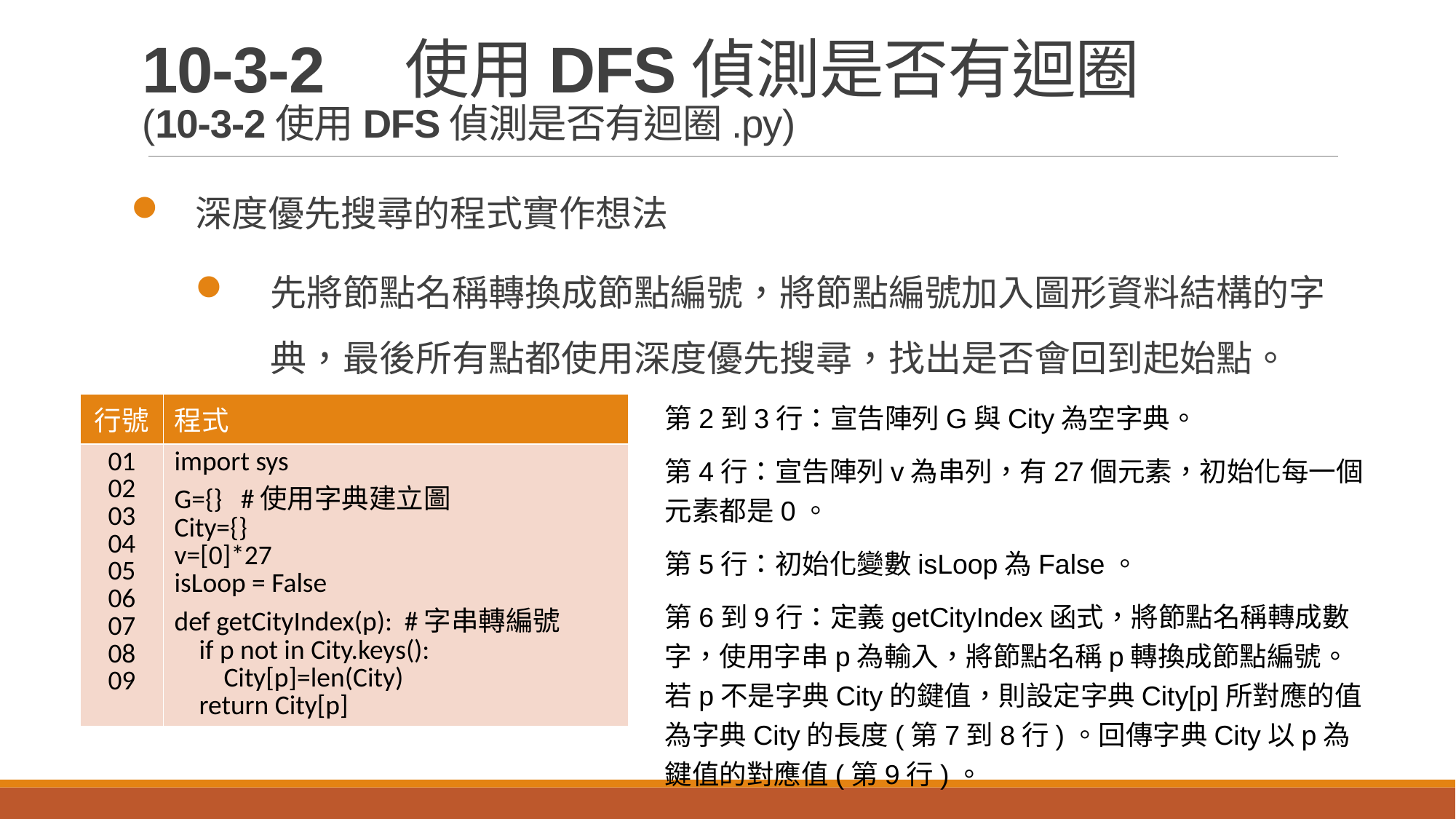

# 10-3-2　使用DFS偵測是否有迴圈 (10-3-2使用DFS偵測是否有迴圈.py)
深度優先搜尋的程式實作想法
先將節點名稱轉換成節點編號，將節點編號加入圖形資料結構的字典，最後所有點都使用深度優先搜尋，找出是否會回到起始點。
第2到3行：宣告陣列G與City為空字典。
第4行：宣告陣列v為串列，有27個元素，初始化每一個元素都是0。
第5行：初始化變數isLoop為False。
第6到9行：定義getCityIndex函式，將節點名稱轉成數字，使用字串p為輸入，將節點名稱p轉換成節點編號。若p不是字典City的鍵值，則設定字典City[p]所對應的值為字典City的長度(第7到8行)。回傳字典City以p為鍵值的對應值(第9行)。
| 行號 | 程式 |
| --- | --- |
| 01 02 03 04 05 06 07 08 09 | import sys G={} #使用字典建立圖 City={} v=[0]\*27 isLoop = False def getCityIndex(p): #字串轉編號 if p not in City.keys(): City[p]=len(City) return City[p] |